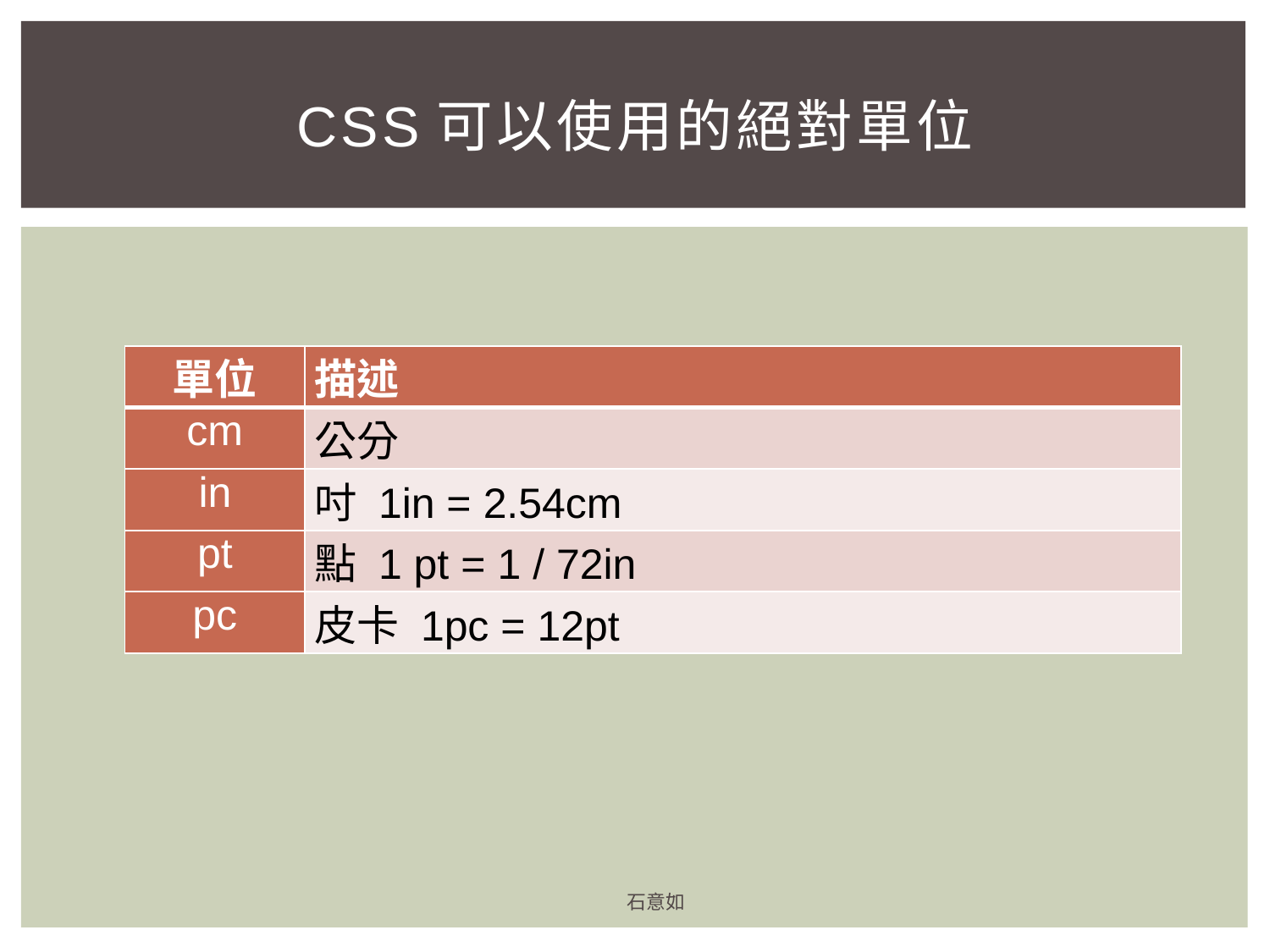

# CSS可以使用的絕對單位
| 單位 | 描述 |
| --- | --- |
| cm | 公分 |
| in | 吋 1in = 2.54cm |
| pt | 點 1 pt = 1 / 72in |
| pc | 皮卡 1pc = 12pt |
石意如